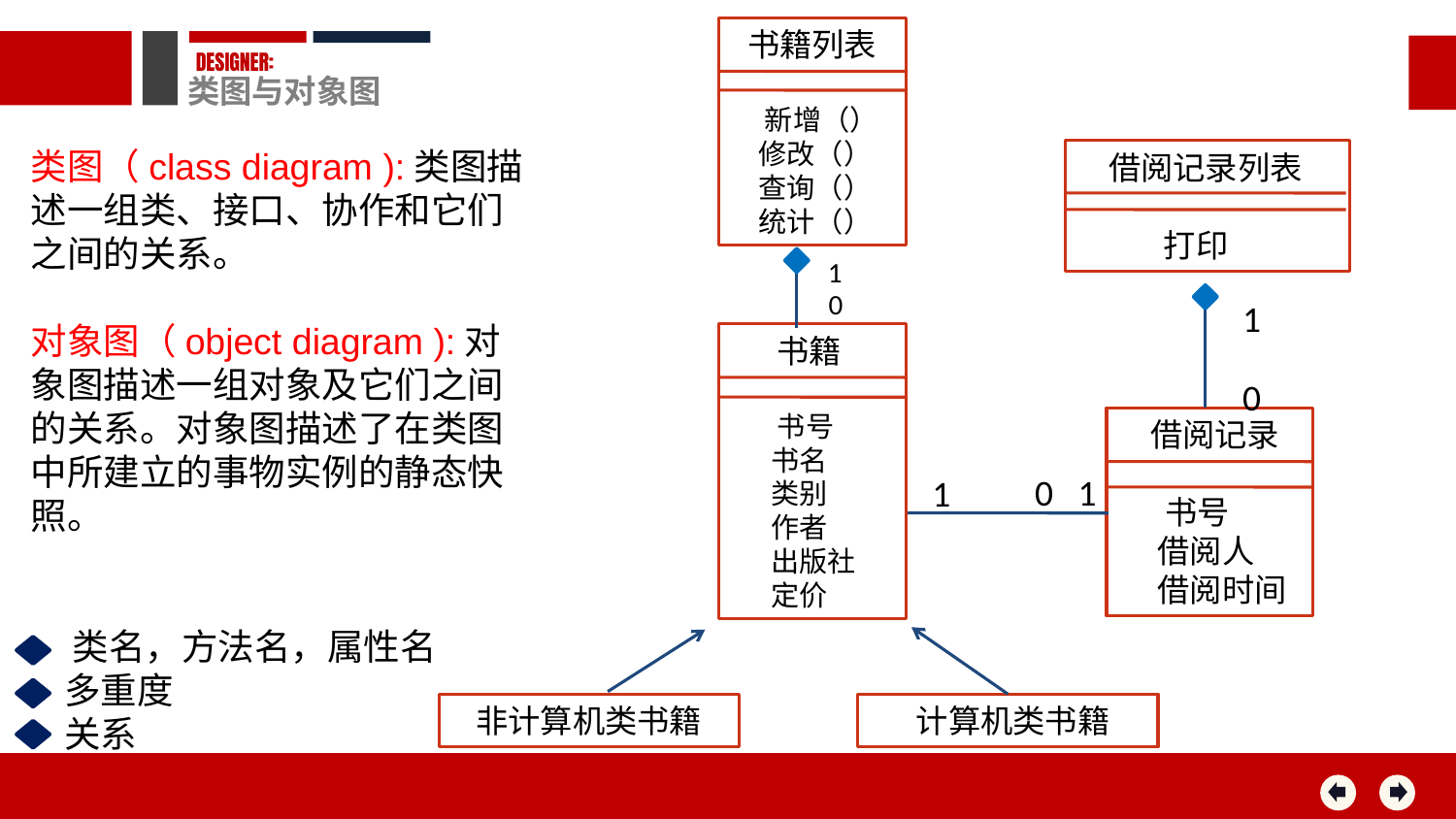

书籍列表

    新增（）
   修改（）
   查询（）
   统计（）

DESIGNER:
类图与对象图
类图（class diagram ):类图描述一组类、接口、协作和它们之间的关系。

对象图（object diagram ):对象图描述一组对象及它们之间的关系。对象图描述了在类图中所建立的事物实例的静态快照。

    类名，方法名，属性名
   多重度
   关系
   借阅记录列表

            打印
1

0

1
     书籍

      书号
     书名
     类别
     作者
     出版社
     定价
0
   借阅记录

     书号
    借阅人
    借阅时间
0   1
1

  非计算机类书籍
     计算机类书籍